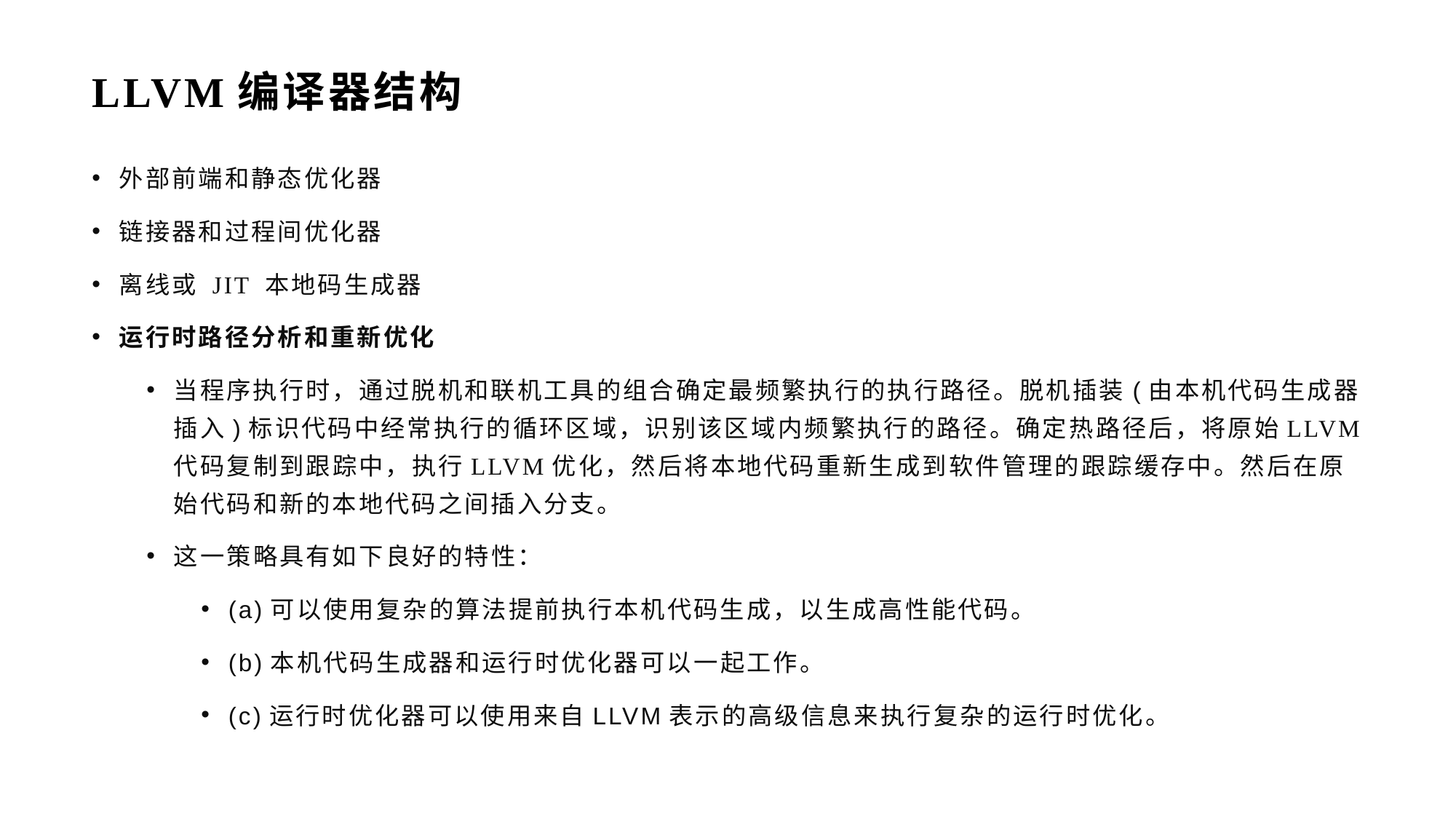

# LLVM编译器结构
外部前端和静态优化器
链接器和过程间优化器
离线或 JIT 本地码生成器
运行时路径分析和重新优化
当程序执行时，通过脱机和联机工具的组合确定最频繁执行的执行路径。脱机插装(由本机代码生成器插入)标识代码中经常执行的循环区域，识别该区域内频繁执行的路径。确定热路径后，将原始LLVM代码复制到跟踪中，执行LLVM优化，然后将本地代码重新生成到软件管理的跟踪缓存中。然后在原始代码和新的本地代码之间插入分支。
这一策略具有如下良好的特性：
(a)可以使用复杂的算法提前执行本机代码生成，以生成高性能代码。
(b)本机代码生成器和运行时优化器可以一起工作。
(c)运行时优化器可以使用来自LLVM表示的高级信息来执行复杂的运行时优化。